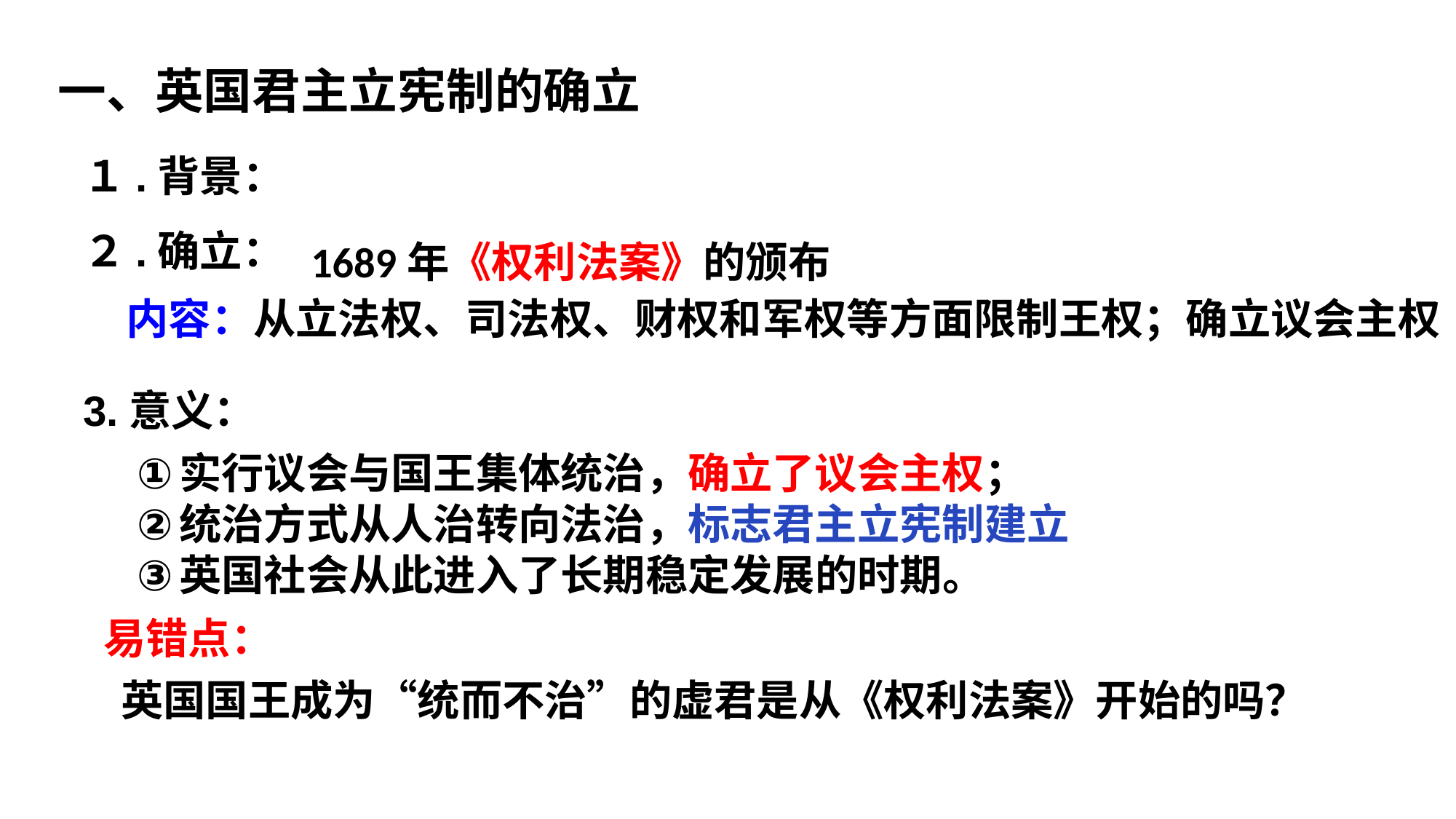

一、英国君主立宪制的确立
１.背景：
２.确立：
1689年《权利法案》的颁布
内容：从立法权、司法权、财权和军权等方面限制王权；确立议会主权
3.意义：
实行议会与国王集体统治，确立了议会主权；
统治方式从人治转向法治，标志君主立宪制建立
英国社会从此进入了长期稳定发展的时期。
易错点：
英国国王成为“统而不治”的虚君是从《权利法案》开始的吗？